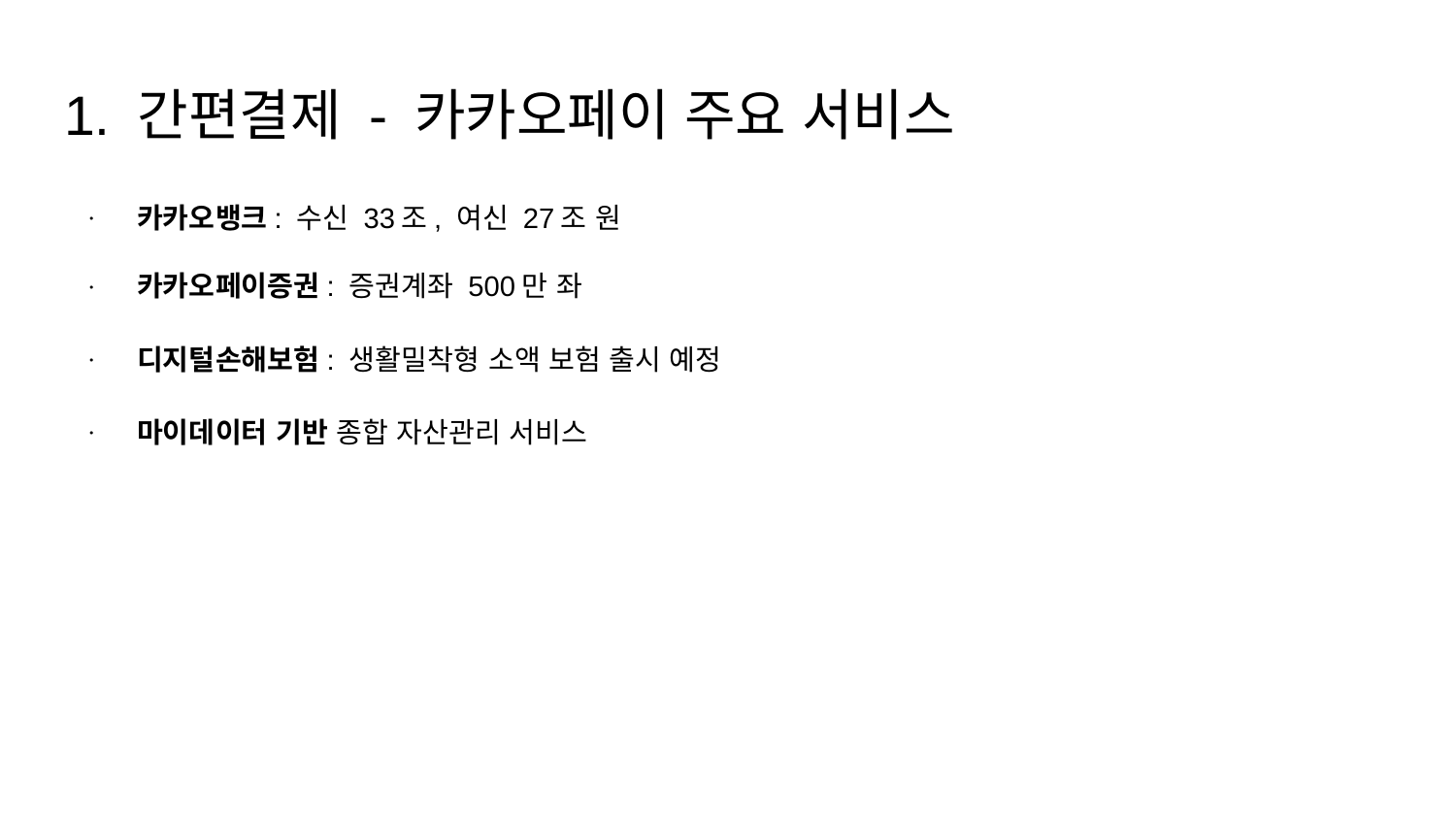

# 1. 간편결제 - 카카오페이 주요 서비스
카카오뱅크: 수신 33조, 여신 27조 원
카카오페이증권: 증권계좌 500만 좌
디지털손해보험: 생활밀착형 소액 보험 출시 예정
마이데이터 기반 종합 자산관리 서비스